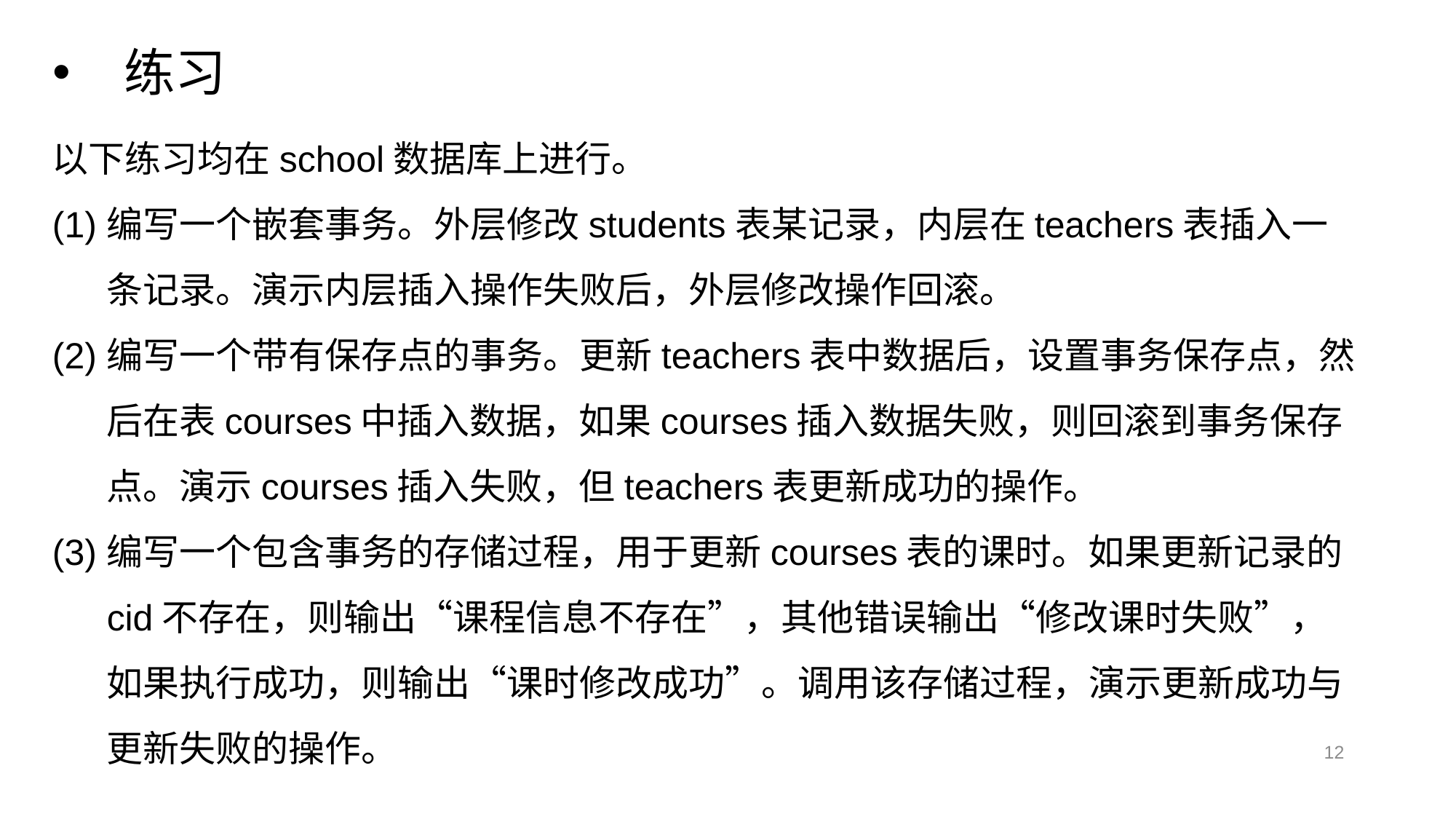

# 练习
以下练习均在school数据库上进行。
编写一个嵌套事务。外层修改students表某记录，内层在teachers表插入一条记录。演示内层插入操作失败后，外层修改操作回滚。
编写一个带有保存点的事务。更新teachers表中数据后，设置事务保存点，然后在表courses中插入数据，如果courses插入数据失败，则回滚到事务保存点。演示courses插入失败，但teachers表更新成功的操作。
编写一个包含事务的存储过程，用于更新courses表的课时。如果更新记录的cid不存在，则输出“课程信息不存在”，其他错误输出“修改课时失败”，如果执行成功，则输出“课时修改成功”。调用该存储过程，演示更新成功与更新失败的操作。
12